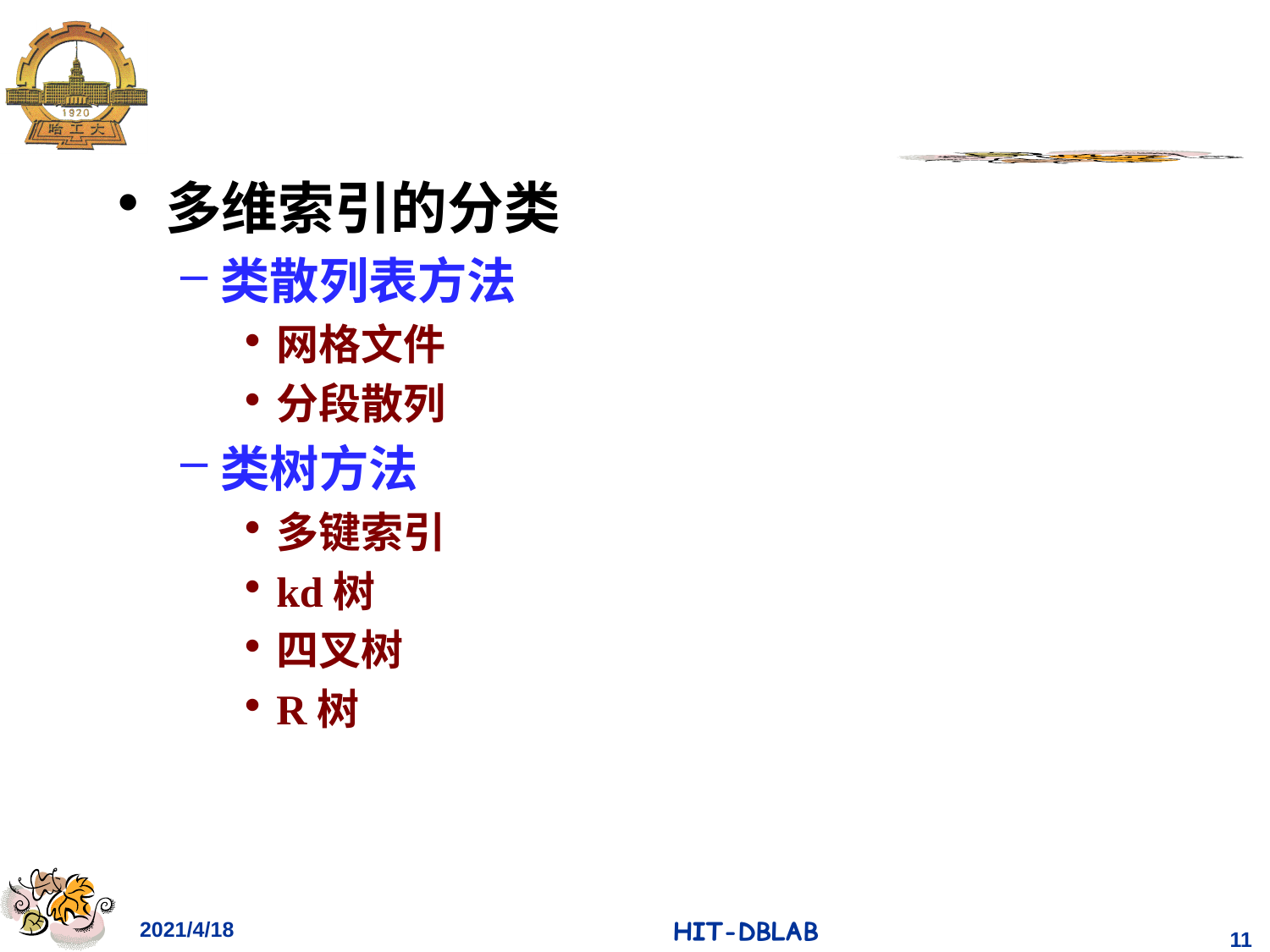

#
多维索引的分类
类散列表方法
网格文件
分段散列
类树方法
多键索引
kd树
四叉树
R树
2021/4/18
HIT-DBLAB
115